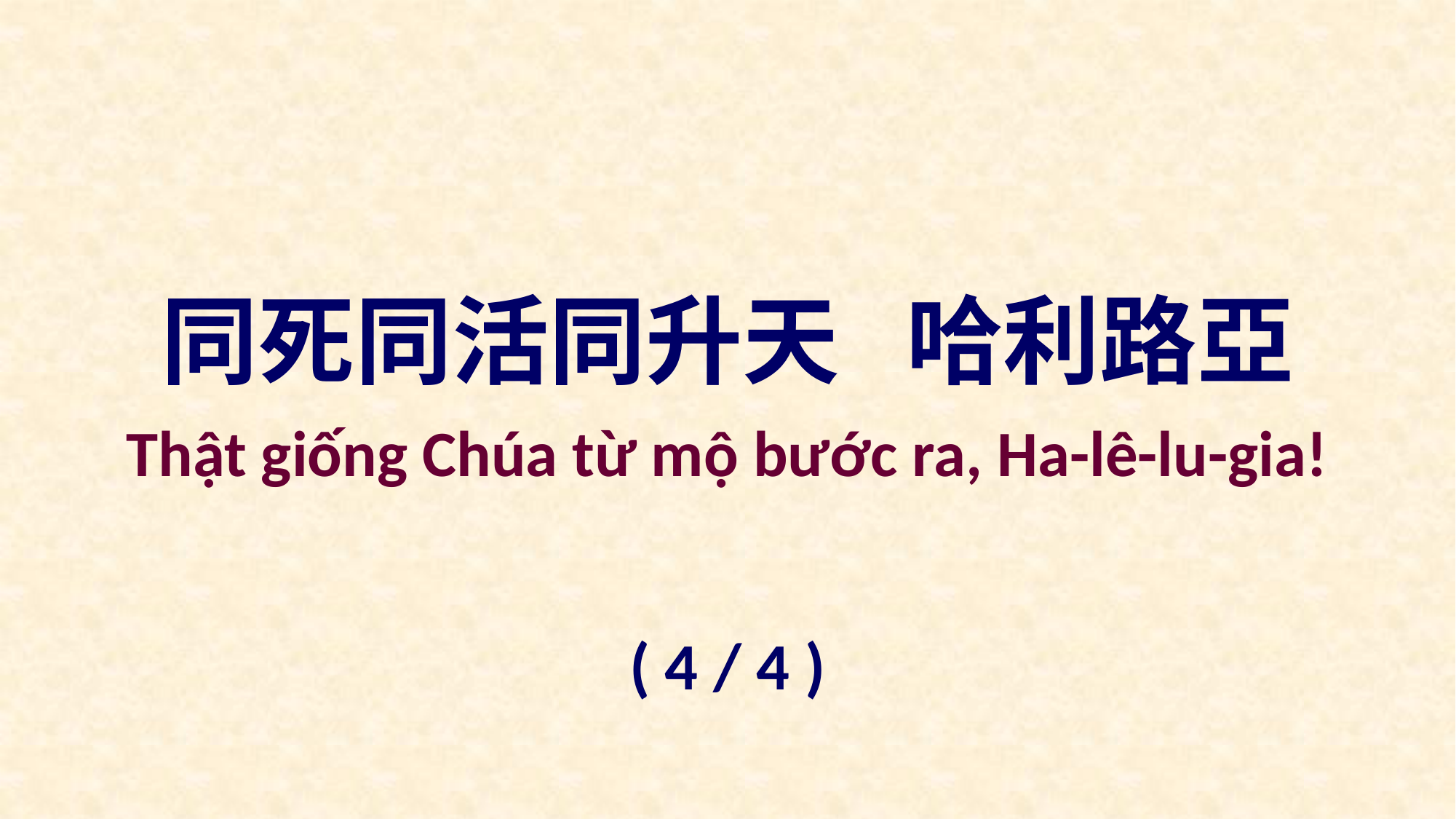

同死同活同升天   哈利路亞
Thật giống Chúa từ mộ bước ra, Ha-lê-lu-gia!
( 4 / 4 )